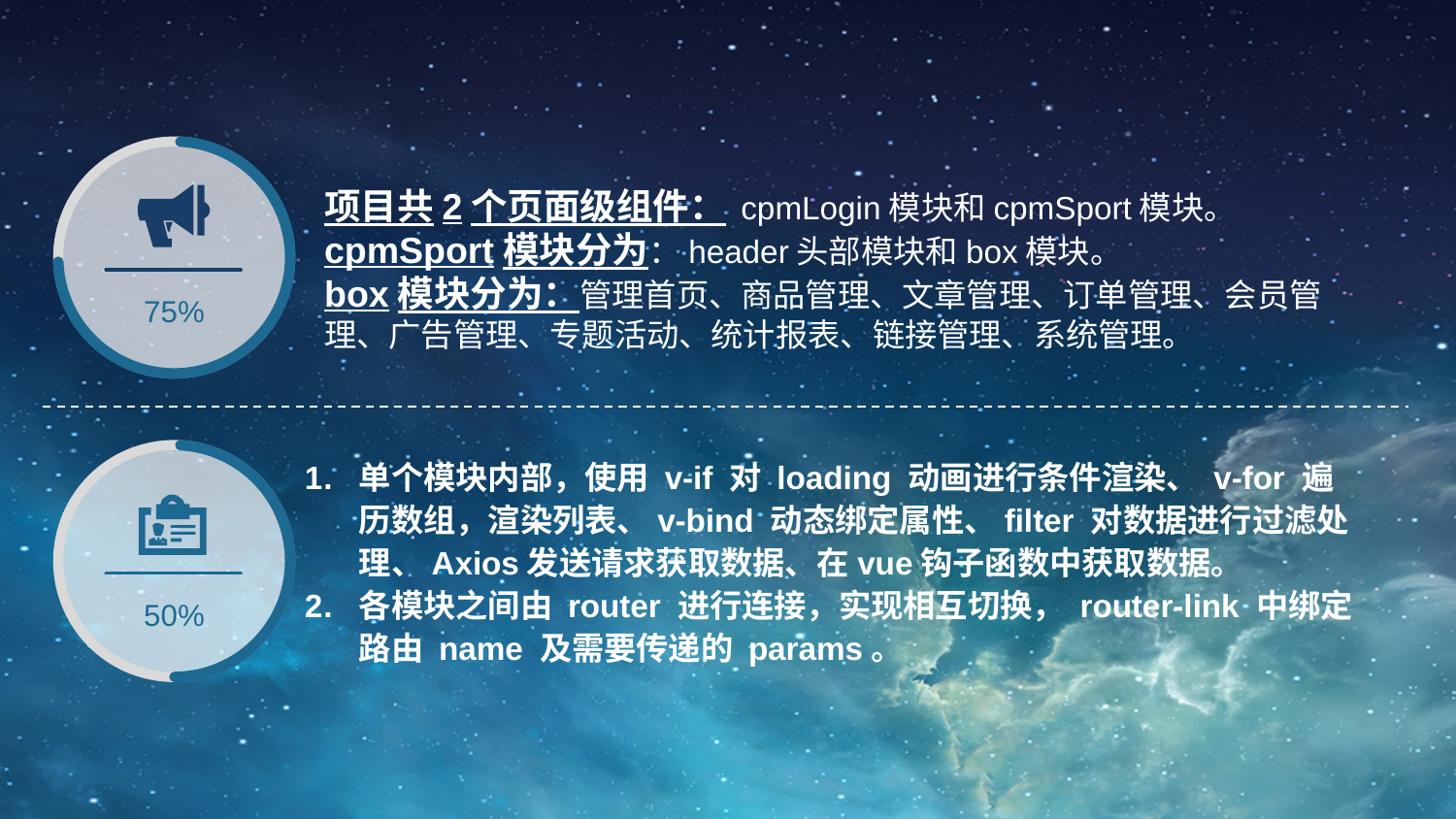

75%
项目共2个页面级组件： cpmLogin模块和cpmSport模块。
cpmSport模块分为：header头部模块和box模块。
box模块分为：管理首页、商品管理、文章管理、订单管理、会员管理、广告管理、专题活动、统计报表、链接管理、系统管理。

50%
单个模块内部，使用 v-if 对 loading 动画进行条件渲染、 v-for 遍历数组，渲染列表、v-bind 动态绑定属性、filter 对数据进行过滤处理、Axios发送请求获取数据、在vue钩子函数中获取数据。
各模块之间由 router 进行连接，实现相互切换， router-link 中绑定路由 name 及需要传递的 params。